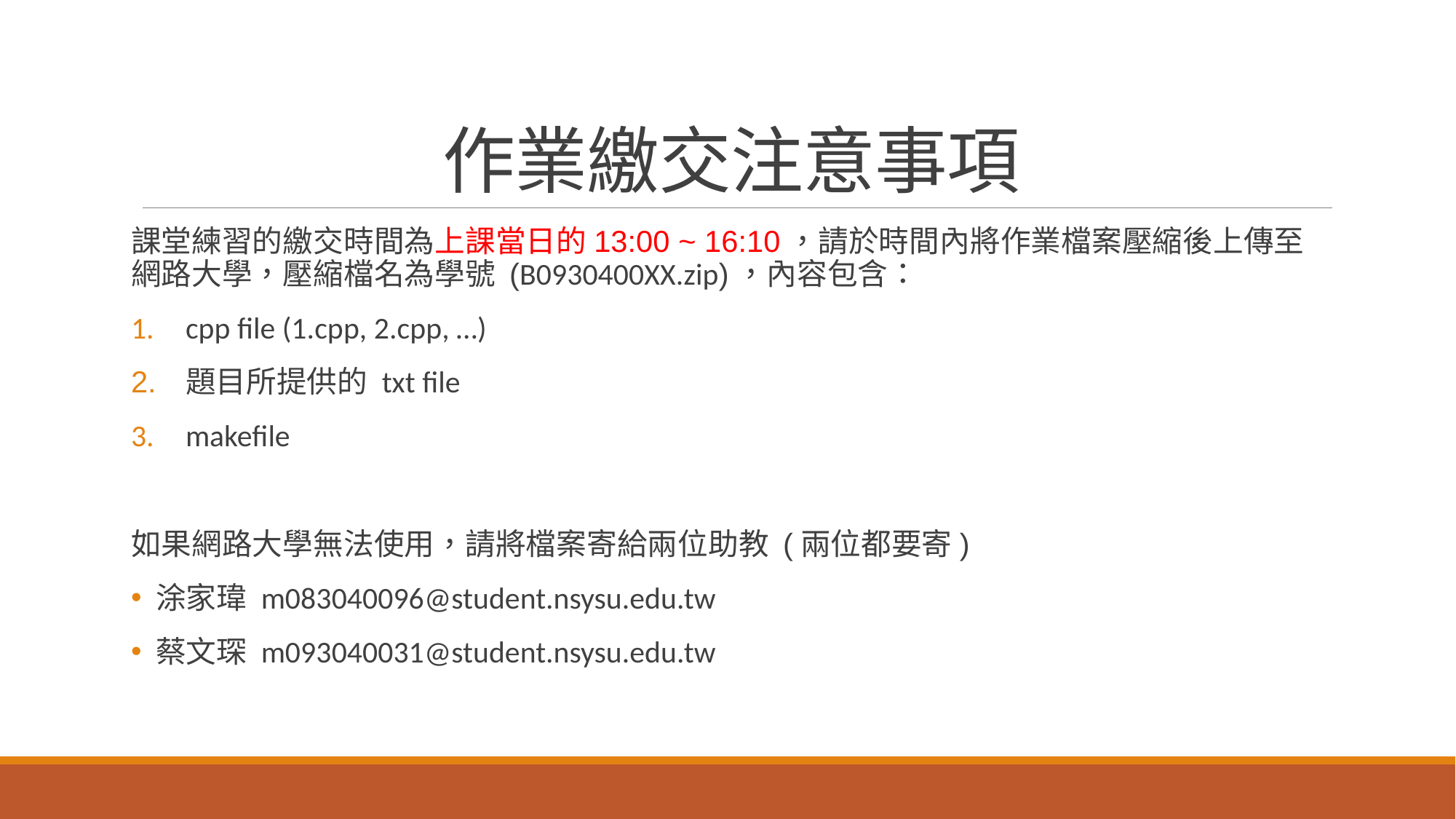

# 作業繳交注意事項
課堂練習的繳交時間為上課當日的13:00 ~ 16:10，請於時間內將作業檔案壓縮後上傳至網路大學，壓縮檔名為學號 (B0930400XX.zip)，內容包含：
cpp file (1.cpp, 2.cpp, …)
題目所提供的 txt file
makefile

如果網路大學無法使用，請將檔案寄給兩位助教 (兩位都要寄)
 涂家瑋 m083040096@student.nsysu.edu.tw
 蔡文琛 m093040031@student.nsysu.edu.tw